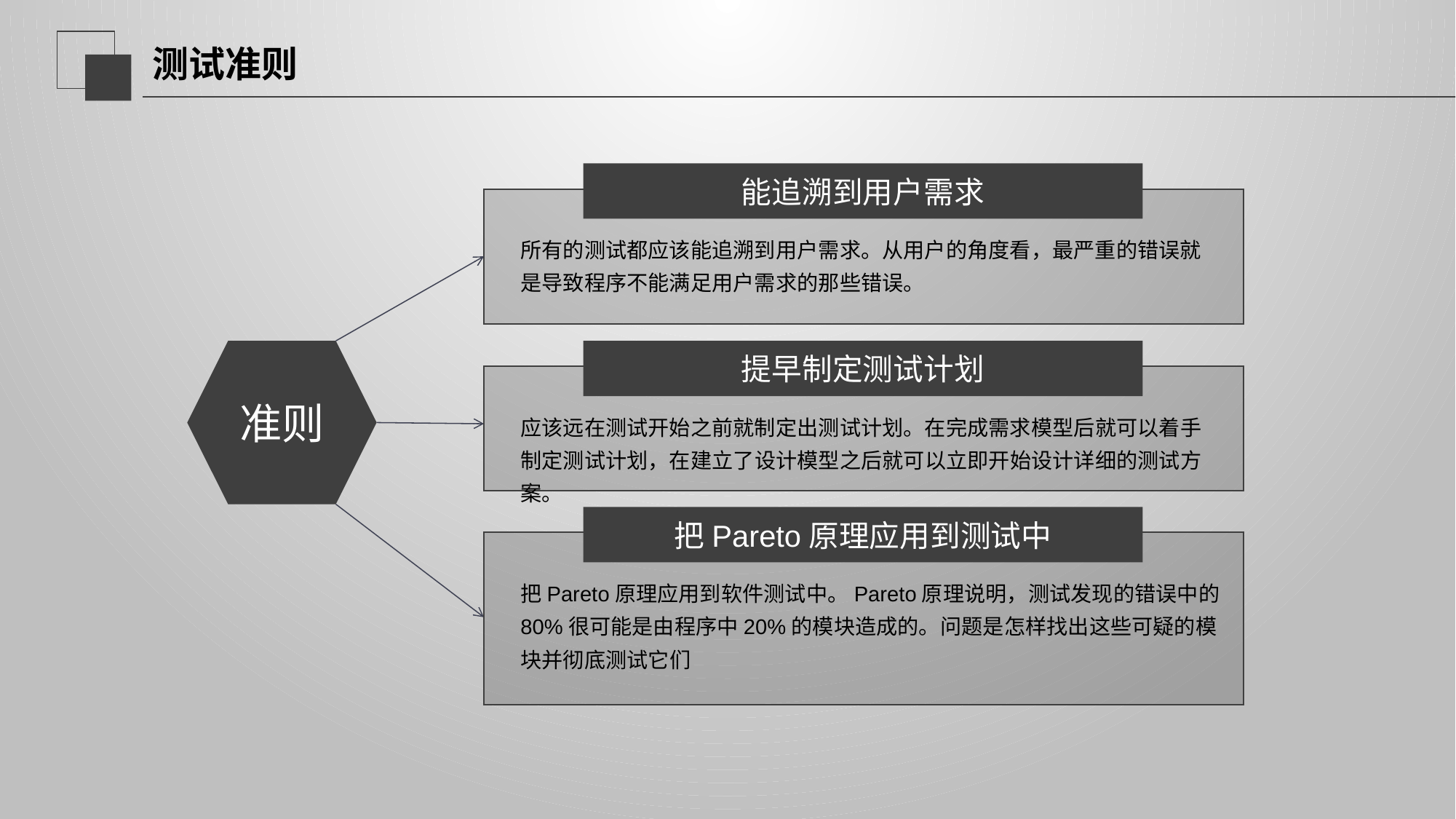

# 测试准则
能追溯到用户需求

所有的测试都应该能追溯到用户需求。从用户的角度看，最严重的错误就是导致程序不能满足用户需求的那些错误。
准则
提早制定测试计划

应该远在测试开始之前就制定出测试计划。在完成需求模型后就可以着手制定测试计划，在建立了设计模型之后就可以立即开始设计详细的测试方案。
把Pareto原理应用到测试中

把Pareto原理应用到软件测试中。Pareto原理说明，测试发现的错误中的80%很可能是由程序中20%的模块造成的。问题是怎样找出这些可疑的模块并彻底测试它们